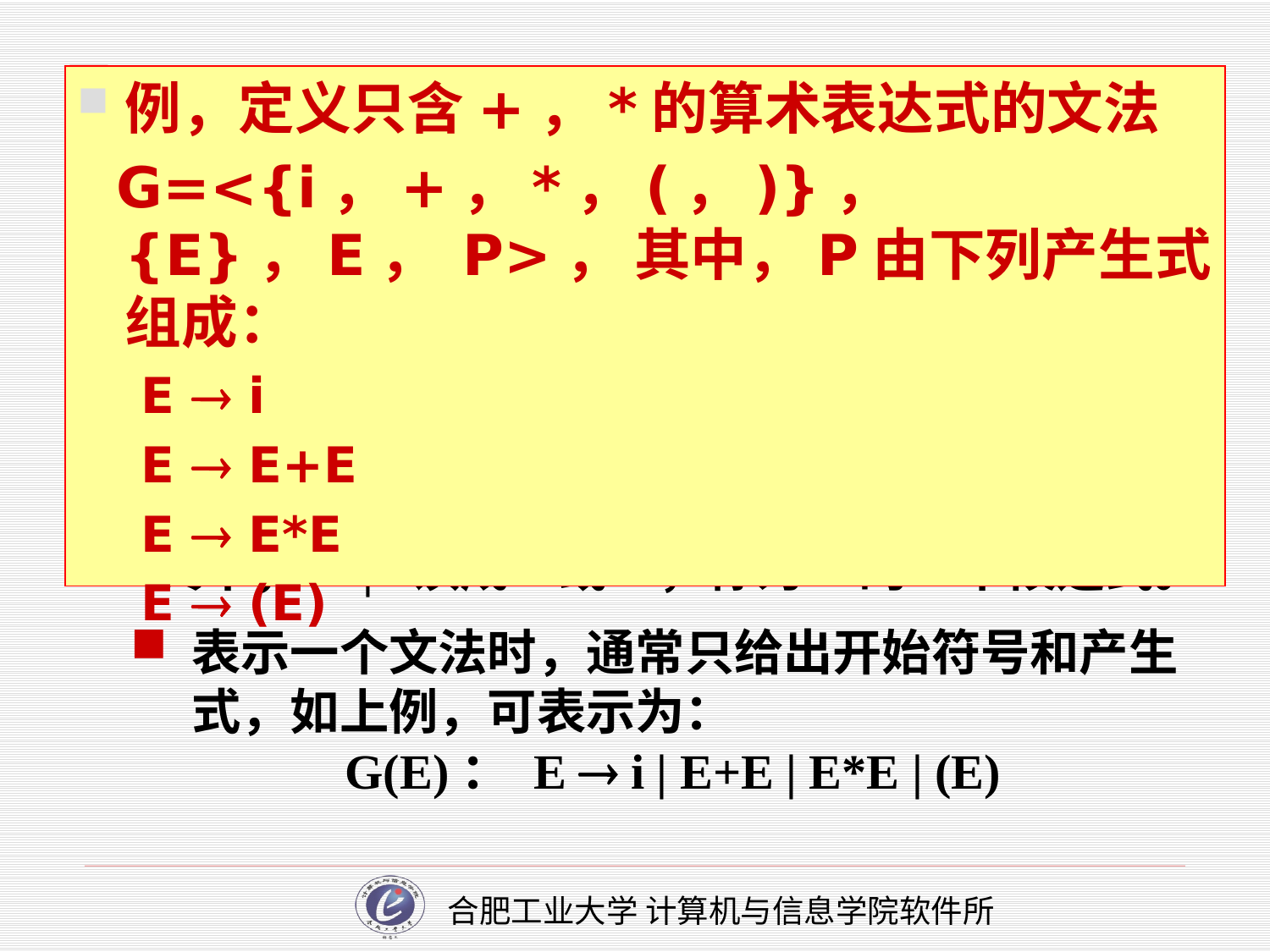

几点规定：
“ → ”也可以用“::="表示， 这种表示称为巴科斯范式(BNF)
  P → α1
P → α2  可缩写为 P → α1|α2|…|αn
   …
P → αn
 其中，“|”读成“或”，称为P的一个候选式。
表示一个文法时，通常只给出开始符号和产生式，如上例，可表示为：
G(E)： E → i | E+E | E*E | (E)
例，定义只含+，*的算术表达式的文法
  G=<{i，+，*，(，)}，{E}，E， P>， 其中，P由下列产生式组成：
E → i
E → E+E
E → E*E
E → (E)
53